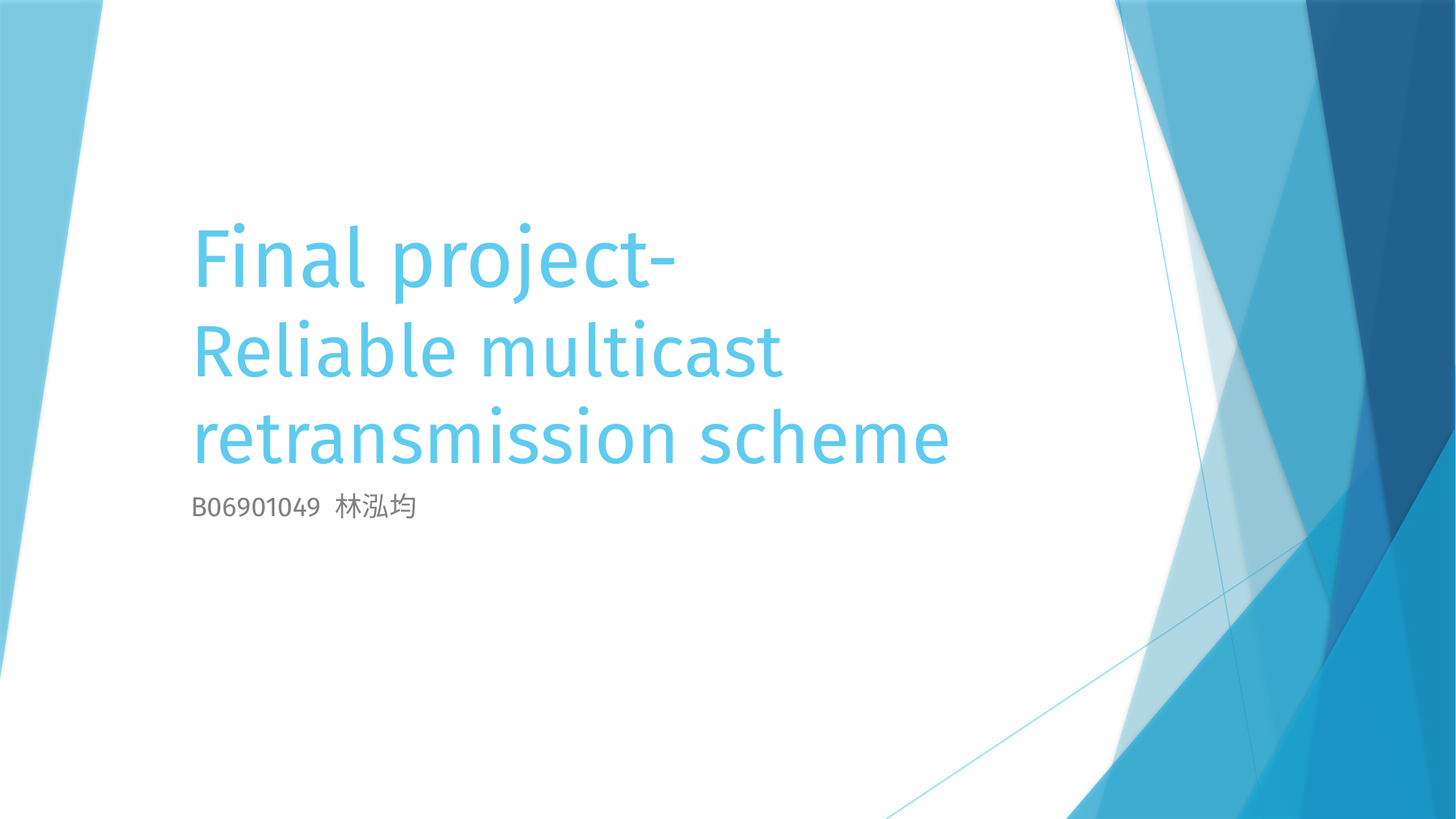

# Final project- Reliable multicast retransmission scheme
B06901049 林泓均